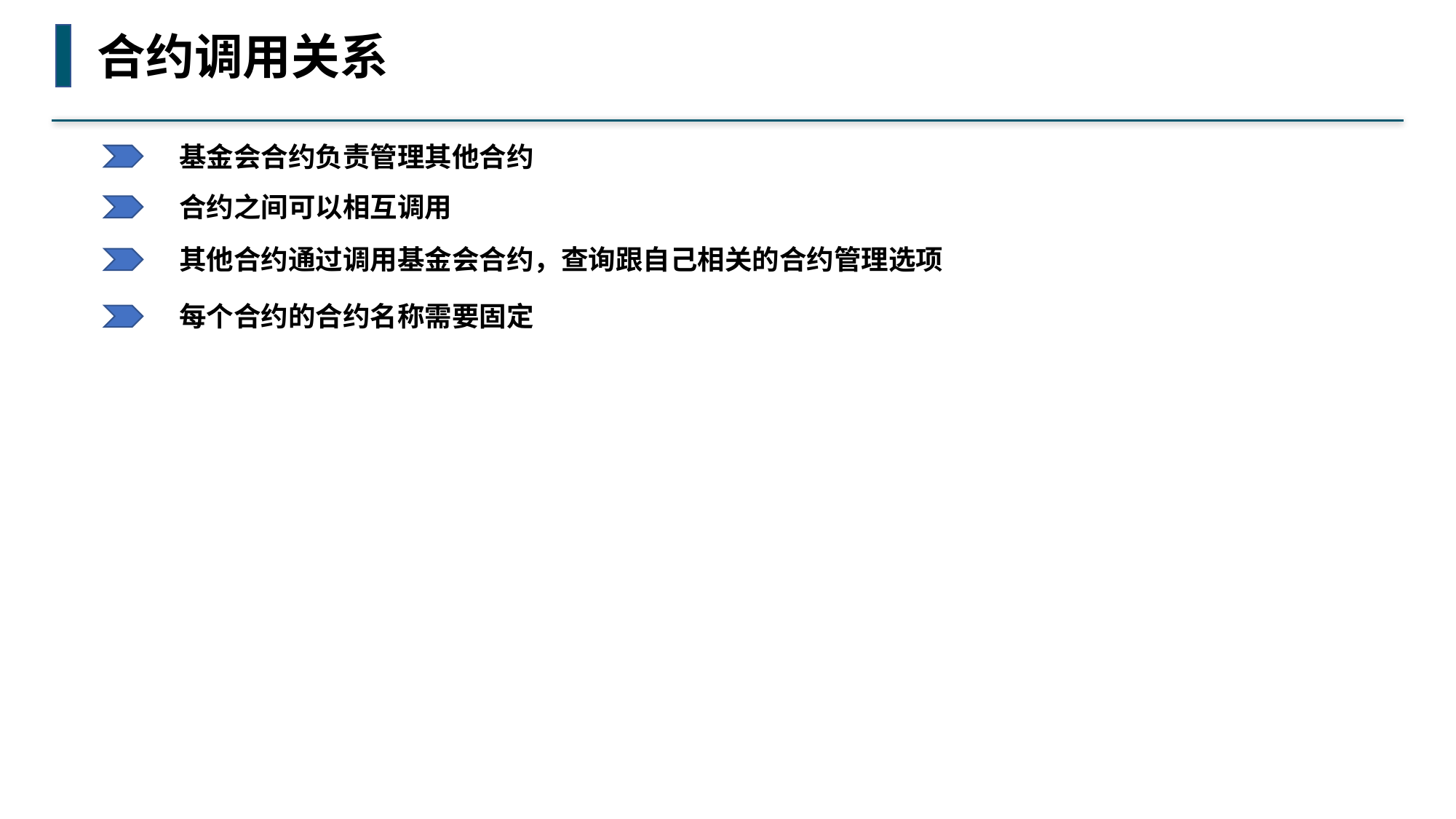

合约调用关系

基金会合约负责管理其他合约

合约之间可以相互调用

其他合约通过调用基金会合约，查询跟自己相关的合约管理选项

每个合约的合约名称需要固定